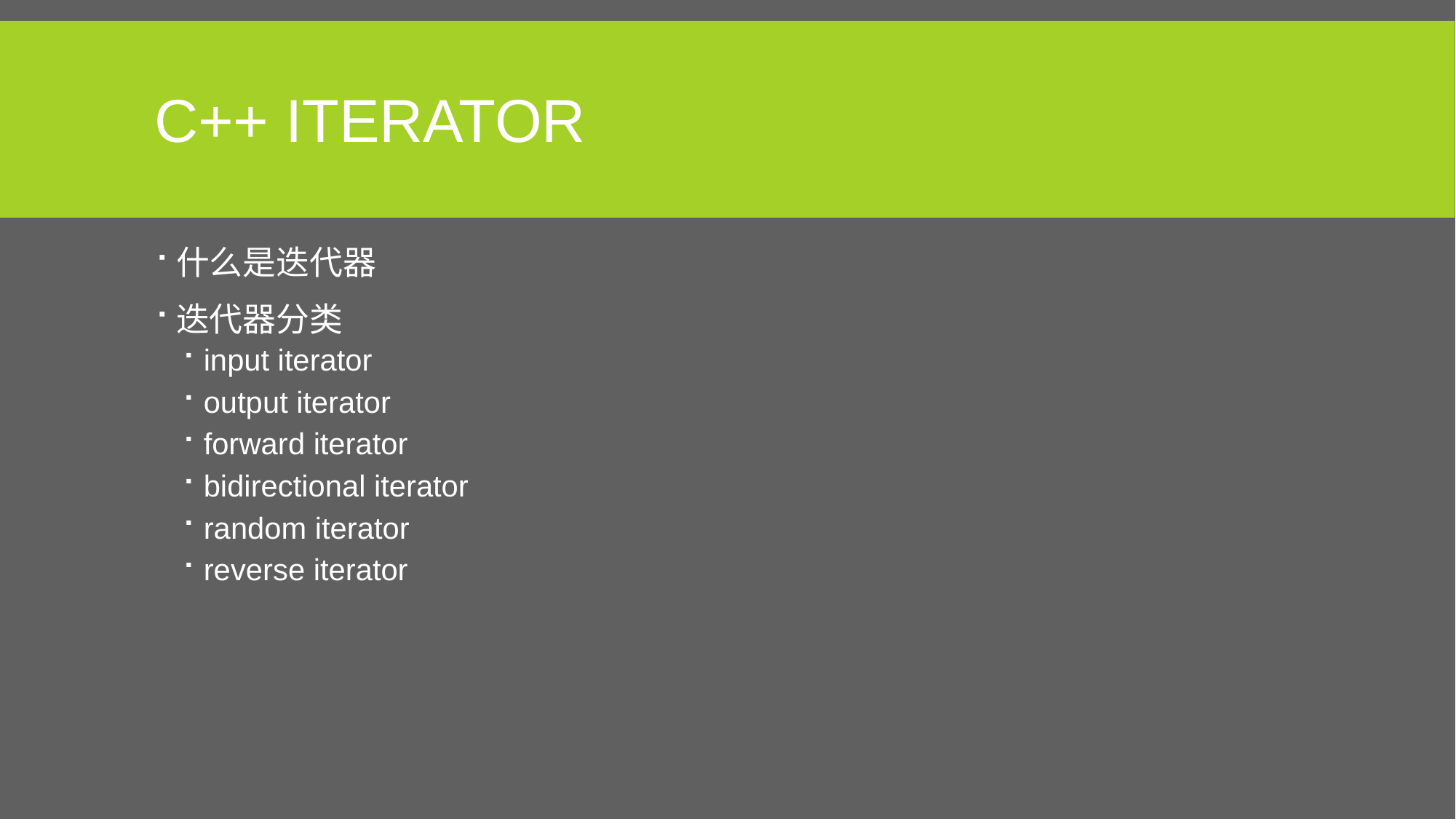

# C++ Iterator
什么是迭代器
迭代器分类
input iterator
output iterator
forward iterator
bidirectional iterator
random iterator
reverse iterator